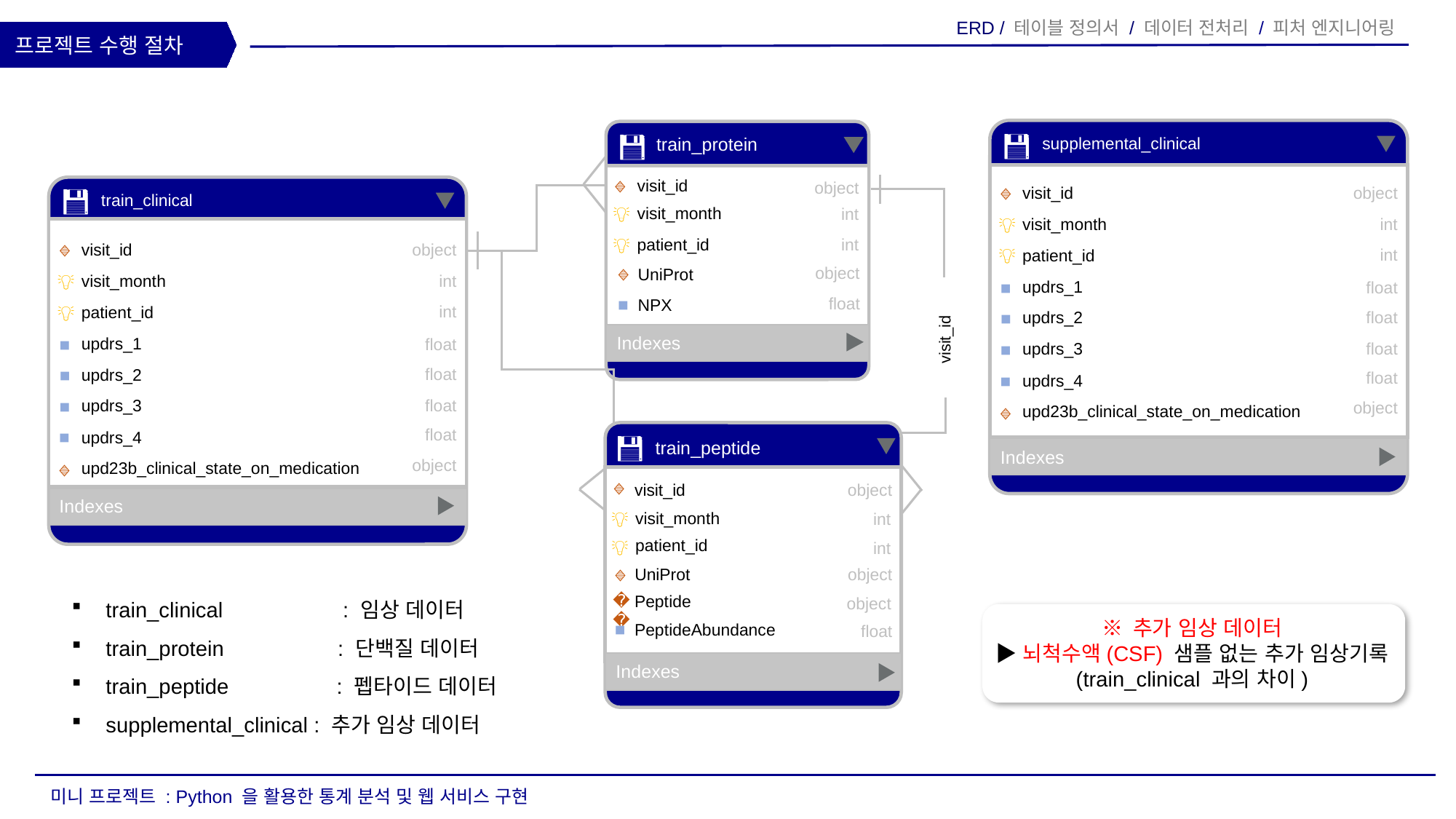

ERD / 테이블 정의서 / 데이터 전처리 / 피처 엔지니어링

프로젝트 수행 절차

💾
supplemental_clinical

visit_id
🔹
object
int
💡
visit_month
int
💡
patient_id
updrs_1
◼
float
float
updrs_2
◼
float
updrs_3
◼
TEXT
float
◼
updrs_4
object
upd23b_clinical_state_on_medication
CHAR
🔹
VARCHAR

Indexes

💾
train_protein

visit_id
🔹
object
💡
visit_month
int
💡
patient_id
int
object
🔹
UniProt
float
◼
NPX

Indexes

💾
train_clinical

visit_id
🔹
object
int
💡
visit_month
int
💡
patient_id
updrs_1
◼
float
float
updrs_2
◼
TEXT
float
updrs_3
◼
float
◼
updrs_4
CHAR
object
upd23b_clinical_state_on_medication
🔹
VARCHAR

Indexes

visit_id

💾
train_peptide

🔹
object
visit_id
💡
visit_month
int
patient_id
💡
int
object
UniProt
🔹
🔹
Peptide
object
◼
PeptideAbundance
float

Indexes

train_clinical                    : 임상 데이터
train_protein                   : 단백질 데이터
train_peptide                  : 펩타이드 데이터
supplemental_clinical : 추가 임상 데이터

※ 추가 임상 데이터
▶ 뇌척수액(CSF) 샘플 없는 추가 임상기록
(train_clinical 과의 차이)
미니 프로젝트 : Python 을 활용한 통계 분석 및 웹 서비스 구현